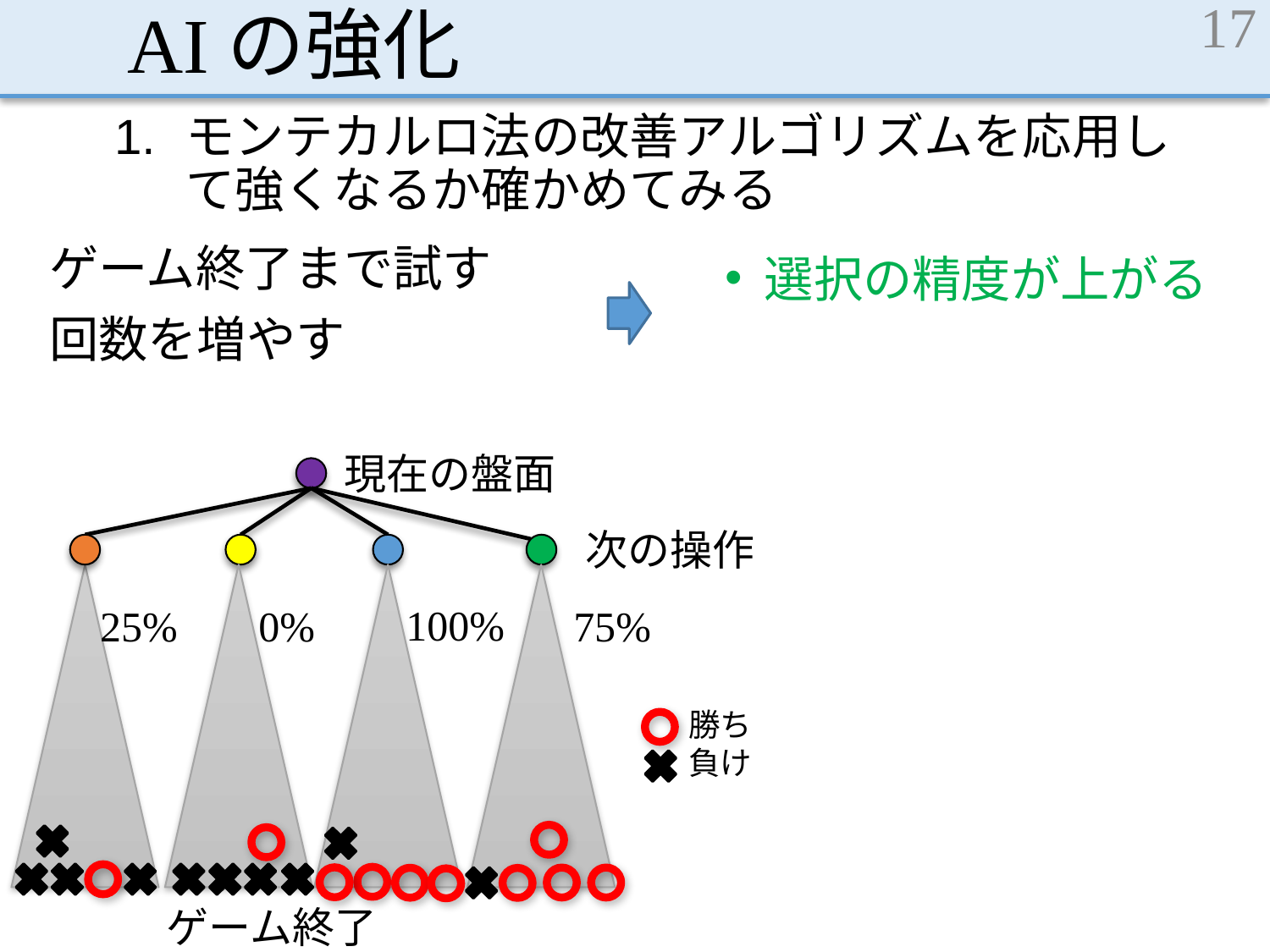

# AIの強化
17
モンテカルロ法の改善アルゴリズムを応用して強くなるか確かめてみる
ゲーム終了まで試す
回数を増やす

選択の精度が上がる

現在の盤面

次の操作

100%
25%
0%
75%
勝ち
負け

ゲーム終了